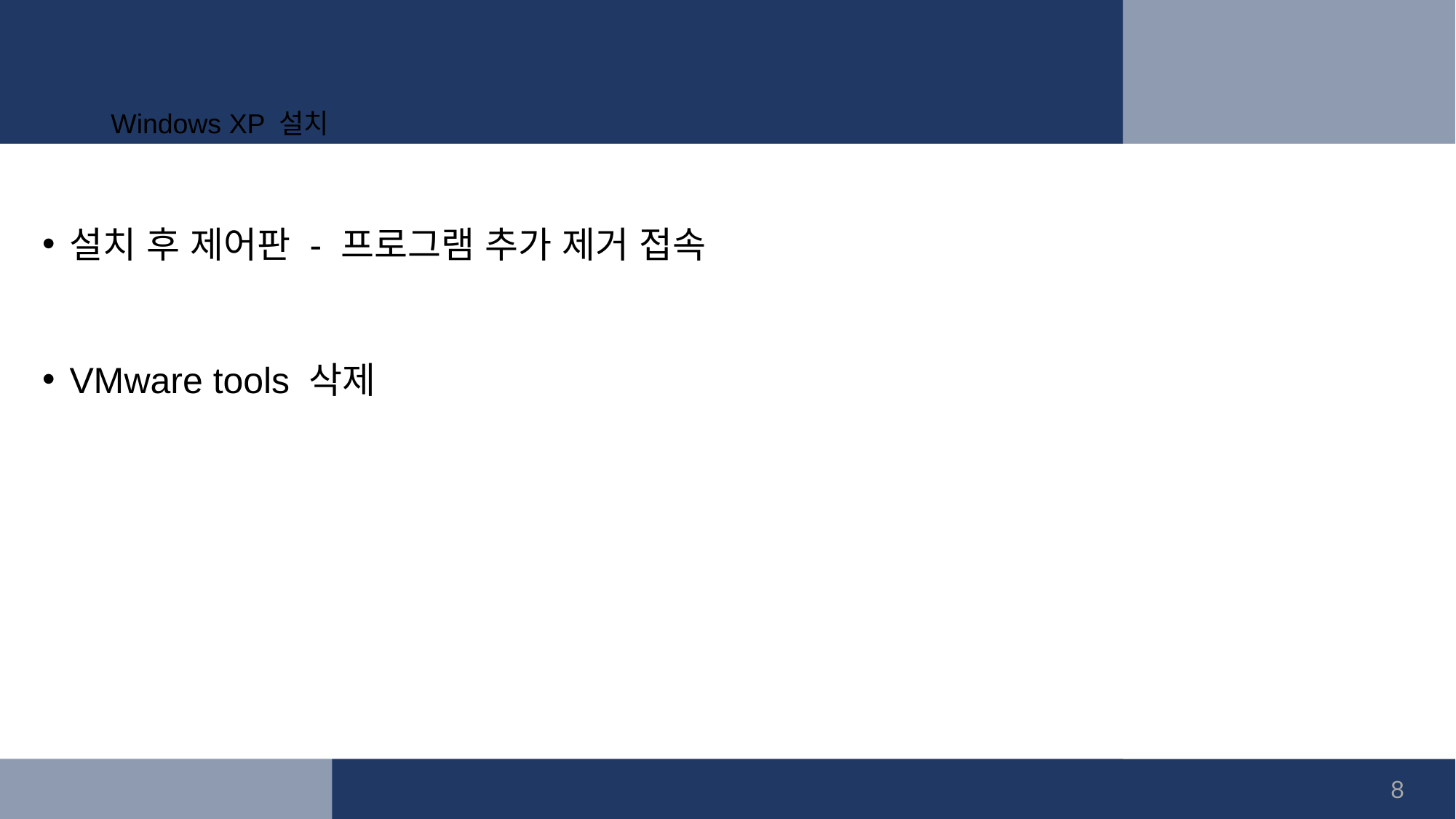

# Windows XP 설치
설치 후 제어판 - 프로그램 추가 제거 접속

VMware tools 삭제
8